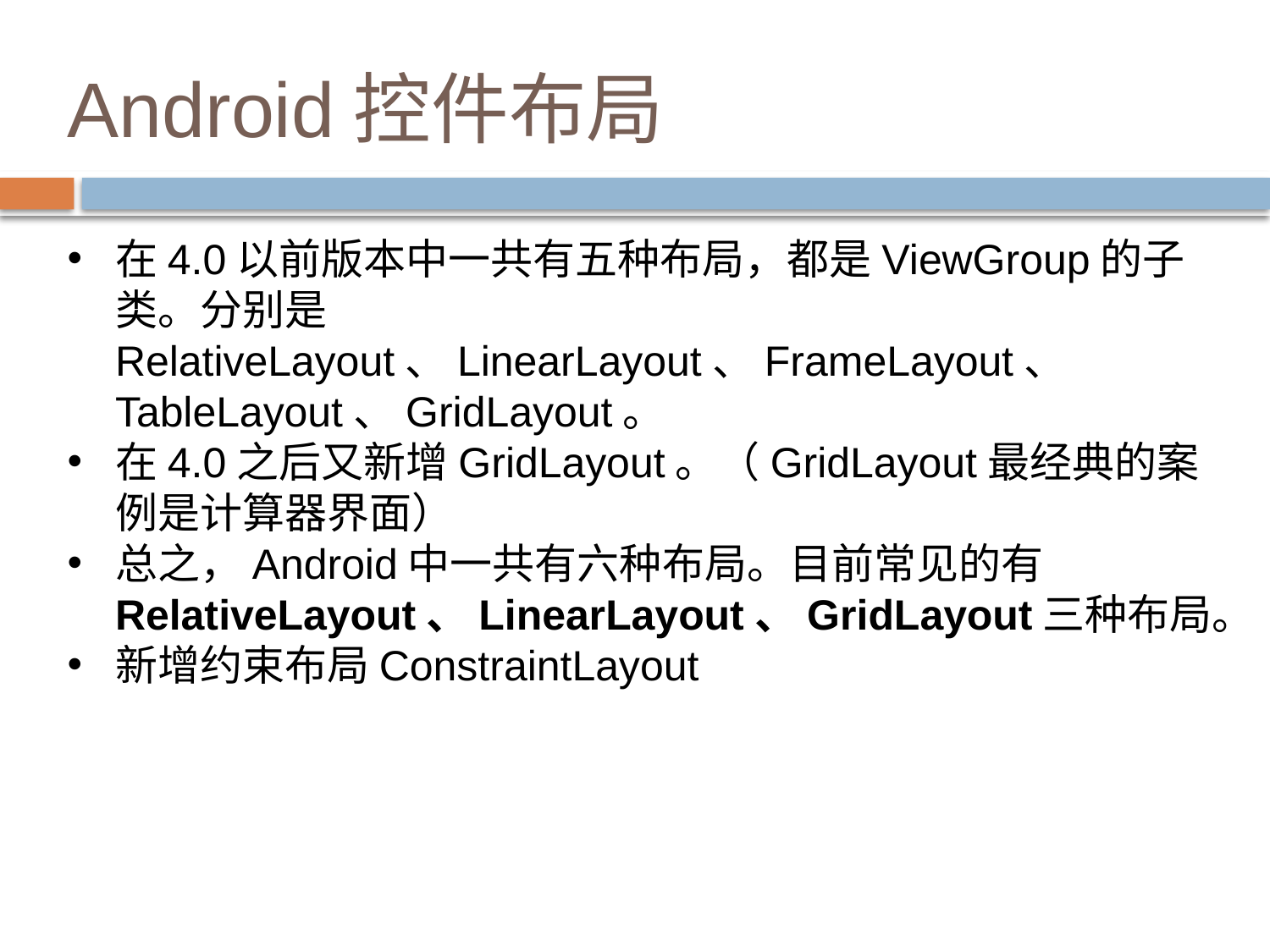

# Android控件布局
在4.0以前版本中一共有五种布局，都是ViewGroup的子类。分别是RelativeLayout、LinearLayout、FrameLayout、 TableLayout、GridLayout。
在4.0之后又新增GridLayout。（GridLayout最经典的案例是计算器界面）
总之，Android中一共有六种布局。目前常见的有RelativeLayout、LinearLayout、GridLayout三种布局。
新增约束布局ConstraintLayout